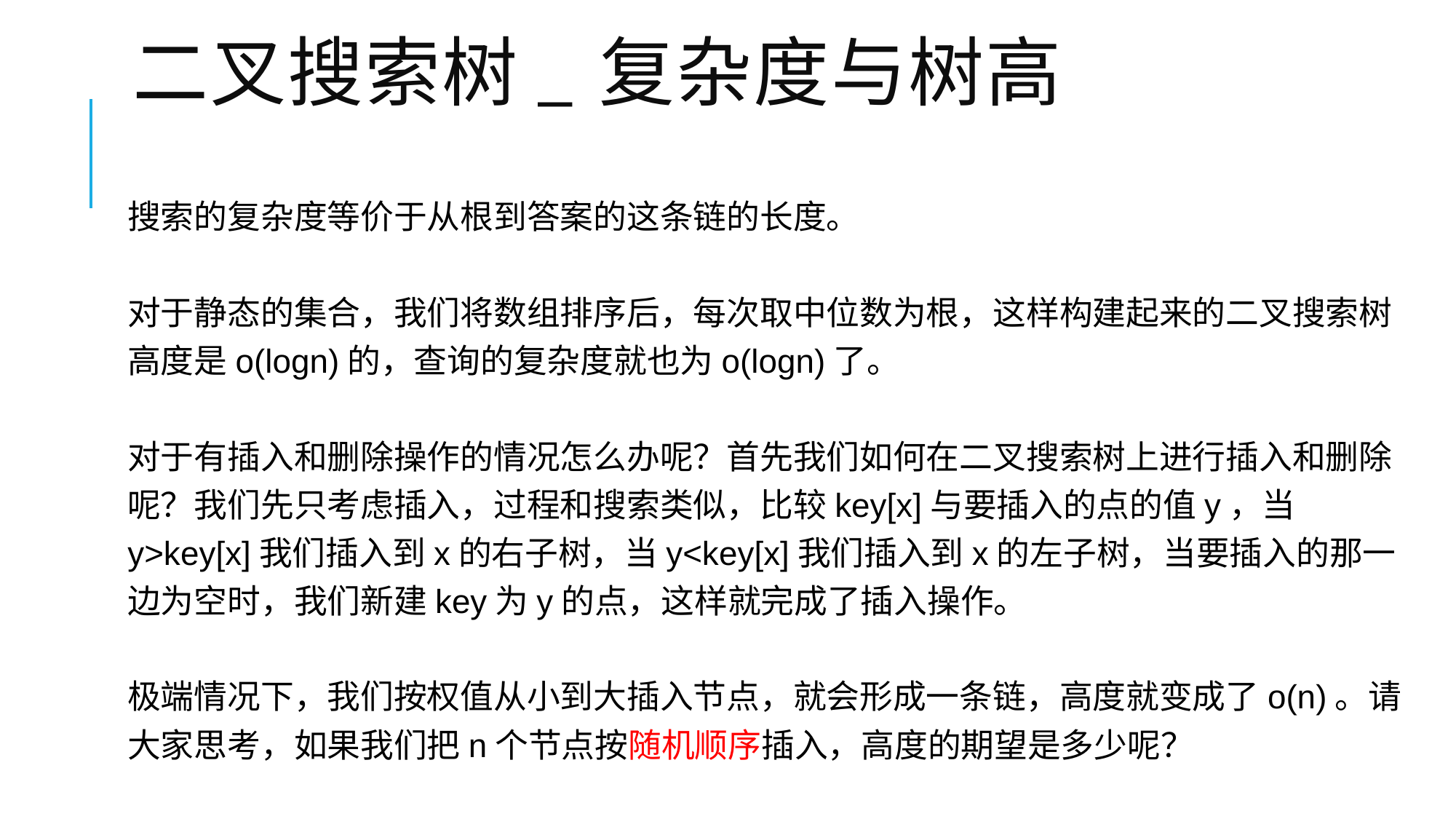

# 二叉搜索树_复杂度与树高
搜索的复杂度等价于从根到答案的这条链的长度。

对于静态的集合，我们将数组排序后，每次取中位数为根，这样构建起来的二叉搜索树高度是o(logn)的，查询的复杂度就也为o(logn)了。

对于有插入和删除操作的情况怎么办呢？首先我们如何在二叉搜索树上进行插入和删除呢？我们先只考虑插入，过程和搜索类似，比较key[x]与要插入的点的值y，当y>key[x]我们插入到x的右子树，当y<key[x]我们插入到x的左子树，当要插入的那一边为空时，我们新建key为y的点，这样就完成了插入操作。

极端情况下，我们按权值从小到大插入节点，就会形成一条链，高度就变成了o(n)。请大家思考，如果我们把n个节点按随机顺序插入，高度的期望是多少呢？